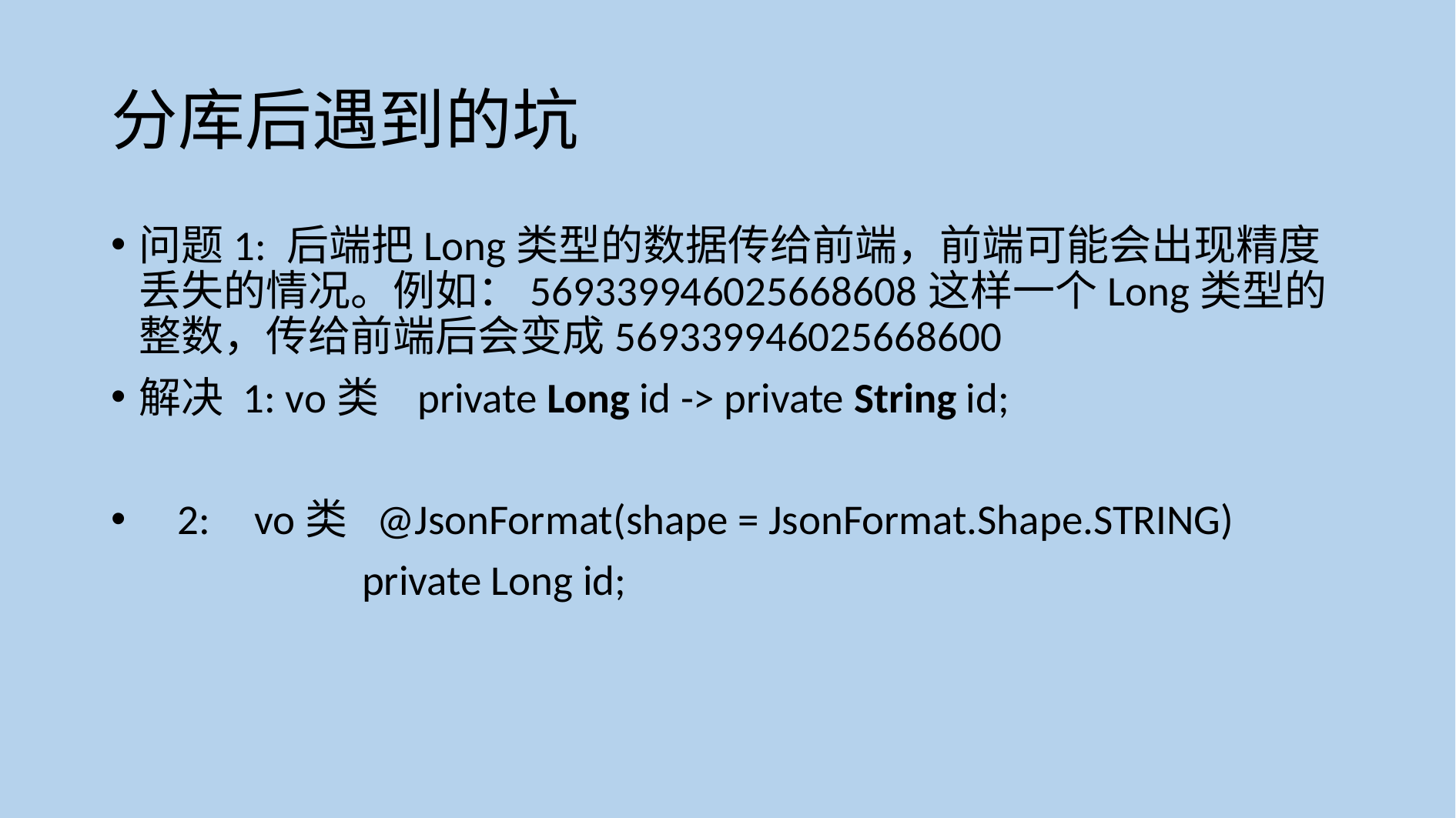

# 分库后遇到的坑
问题1: 后端把Long类型的数据传给前端，前端可能会出现精度丢失的情况。例如：569339946025668608这样一个Long类型的整数，传给前端后会变成569339946025668600
解决 1: vo类   private Long id -> private String id;

    2:	vo类  @JsonFormat(shape = JsonFormat.Shape.STRING)
    		  private Long id;
20